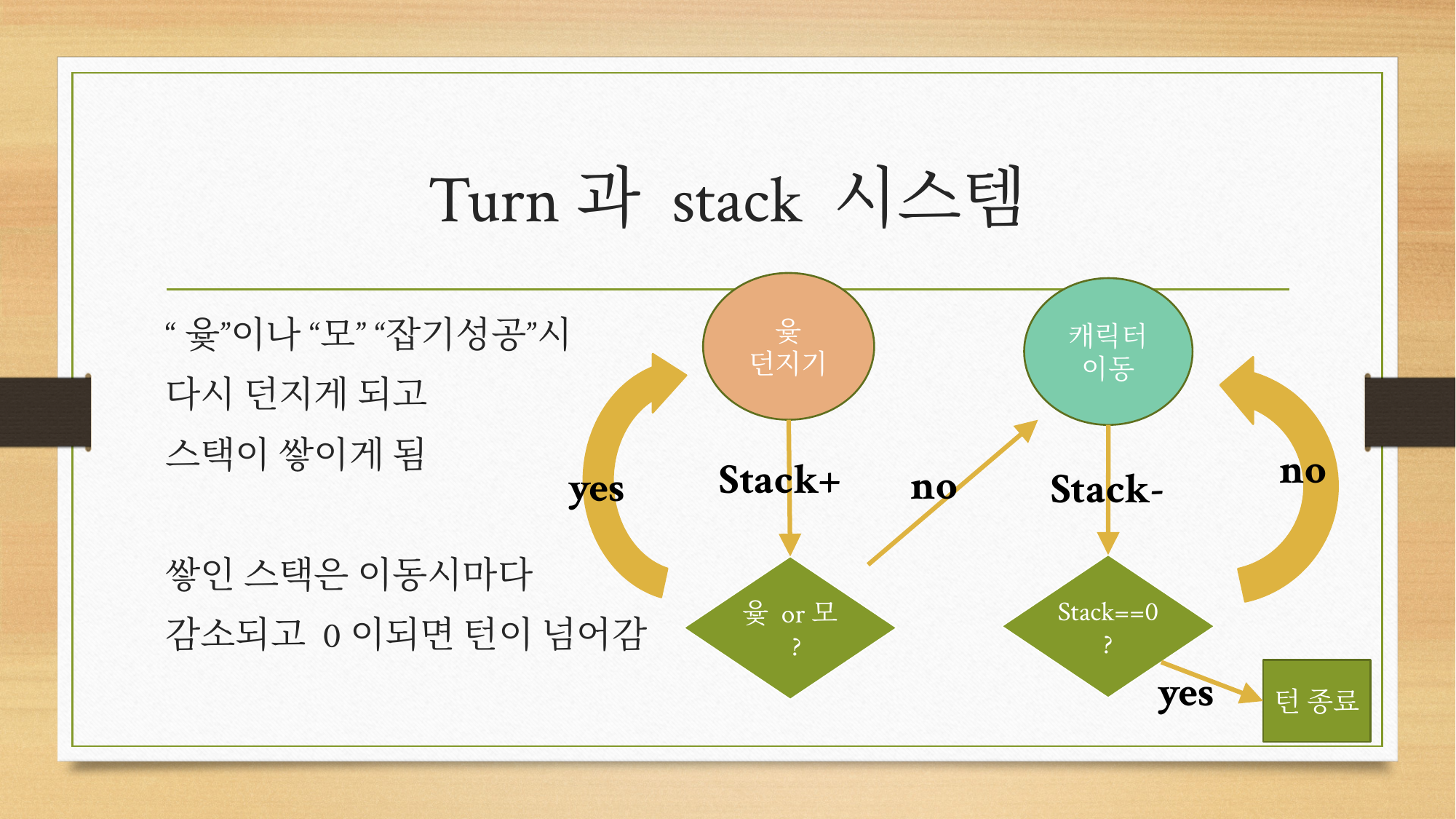

# Turn과 stack 시스템
윷
던지기
캐릭터
이동
“윷”이나 “모” “잡기성공”시
다시 던지게 되고
스택이 쌓이게 됨

쌓인 스택은 이동시마다
감소되고 0이되면 턴이 넘어감

no
Stack+
no
yes
Stack-
Stack==0?
윷 or모 ?
yes
턴 종료